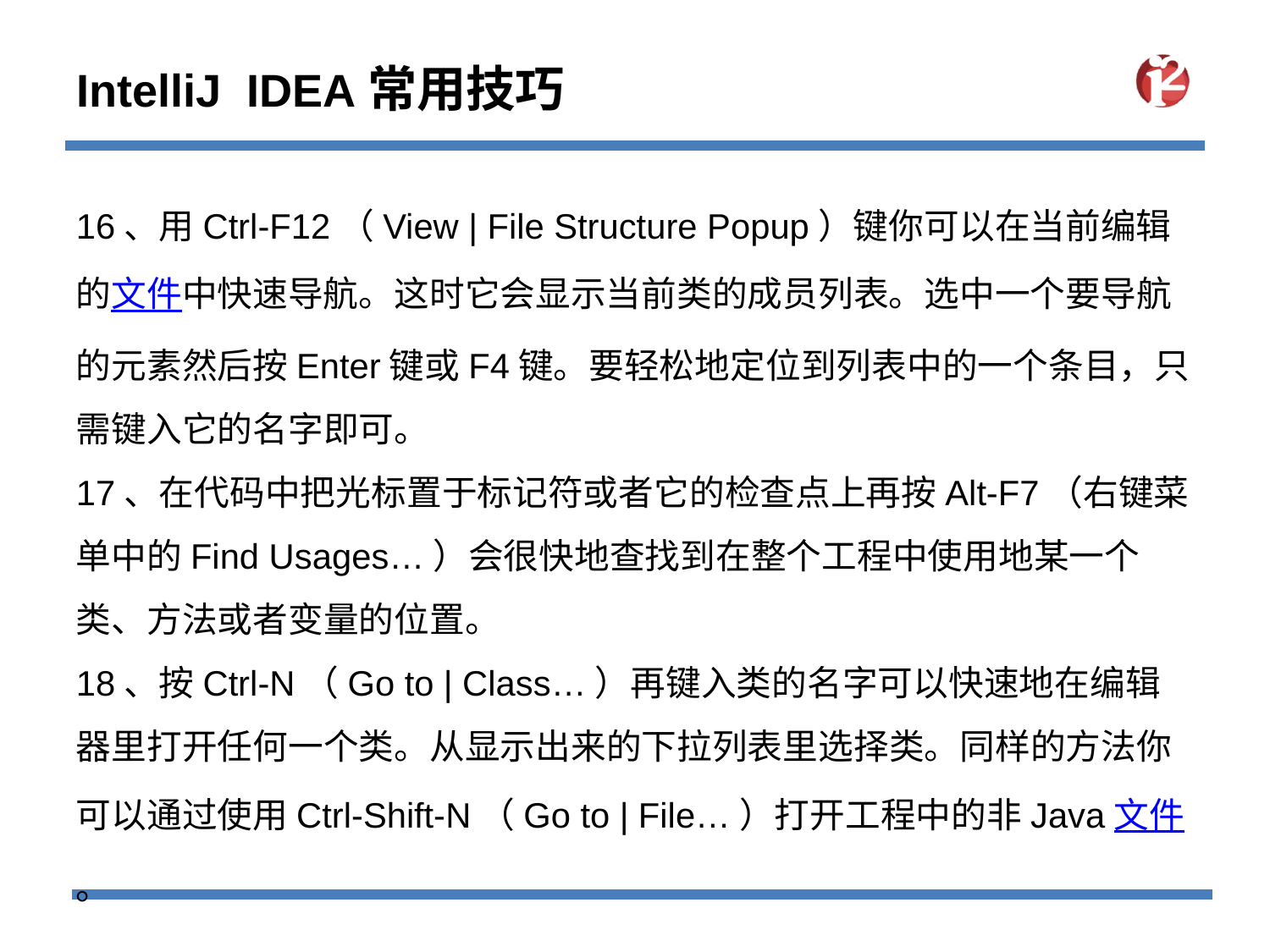

# IntelliJ  IDEA常用技巧
16、用Ctrl-F12（View | File Structure Popup）键你可以在当前编辑的文件中快速导航。这时它会显示当前类的成员列表。选中一个要导航的元素然后按Enter键或F4键。要轻松地定位到列表中的一个条目，只需键入它的名字即可。
17、在代码中把光标置于标记符或者它的检查点上再按Alt-F7（右键菜单中的Find Usages…）会很快地查找到在整个工程中使用地某一个类、方法或者变量的位置。
18、按Ctrl-N（Go to | Class…）再键入类的名字可以快速地在编辑器里打开任何一个类。从显示出来的下拉列表里选择类。同样的方法你可以通过使用Ctrl-Shift-N（Go to | File…）打开工程中的非Java文件。